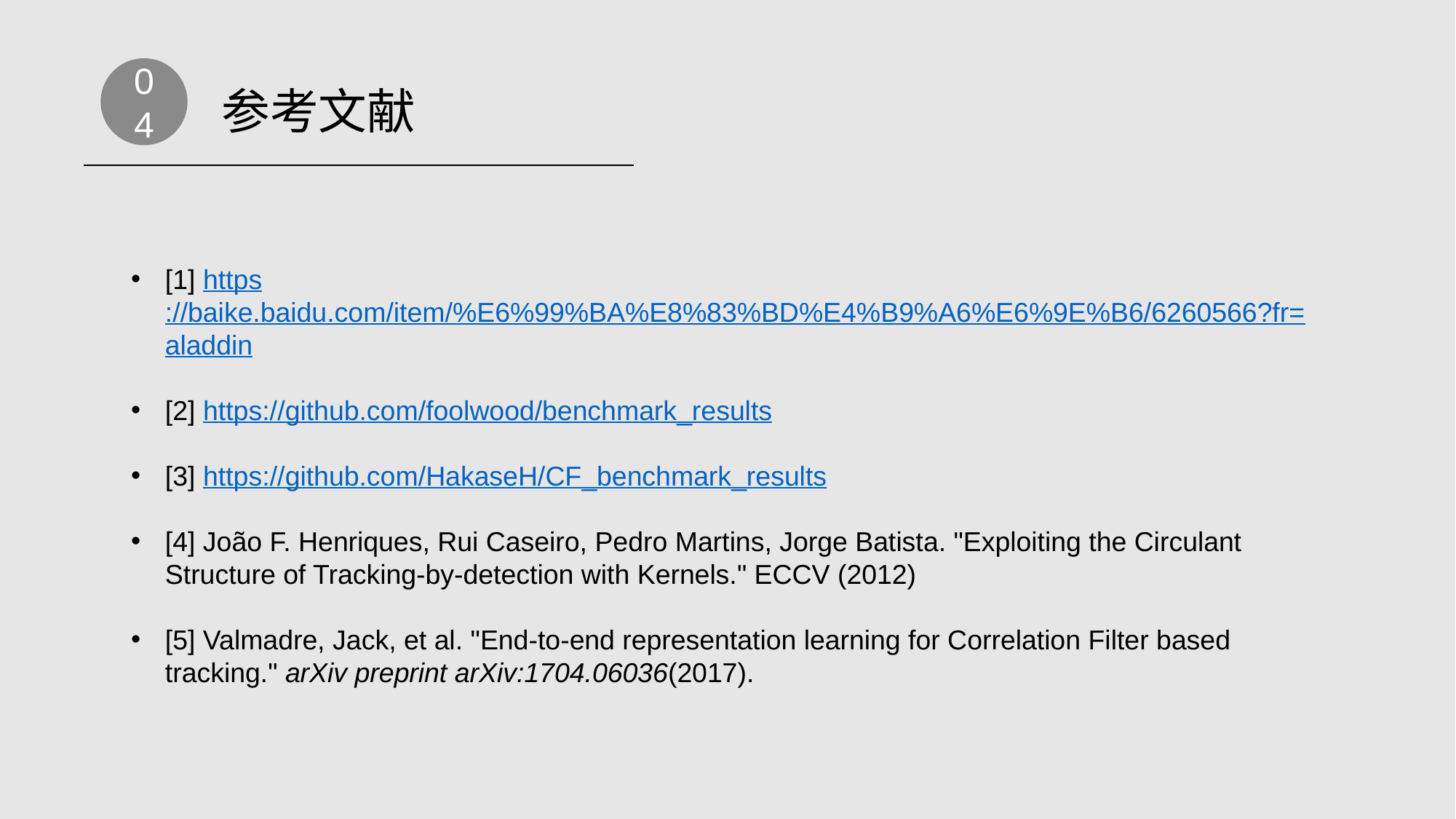

04
参考文献
[1] https://baike.baidu.com/item/%E6%99%BA%E8%83%BD%E4%B9%A6%E6%9E%B6/6260566?fr=aladdin

[2] https://github.com/foolwood/benchmark_results

[3] https://github.com/HakaseH/CF_benchmark_results

[4] João F. Henriques, Rui Caseiro, Pedro Martins, Jorge Batista. "Exploiting the Circulant Structure of Tracking-by-detection with Kernels." ECCV (2012)

[5] Valmadre, Jack, et al. "End-to-end representation learning for Correlation Filter based tracking." arXiv preprint arXiv:1704.06036(2017).